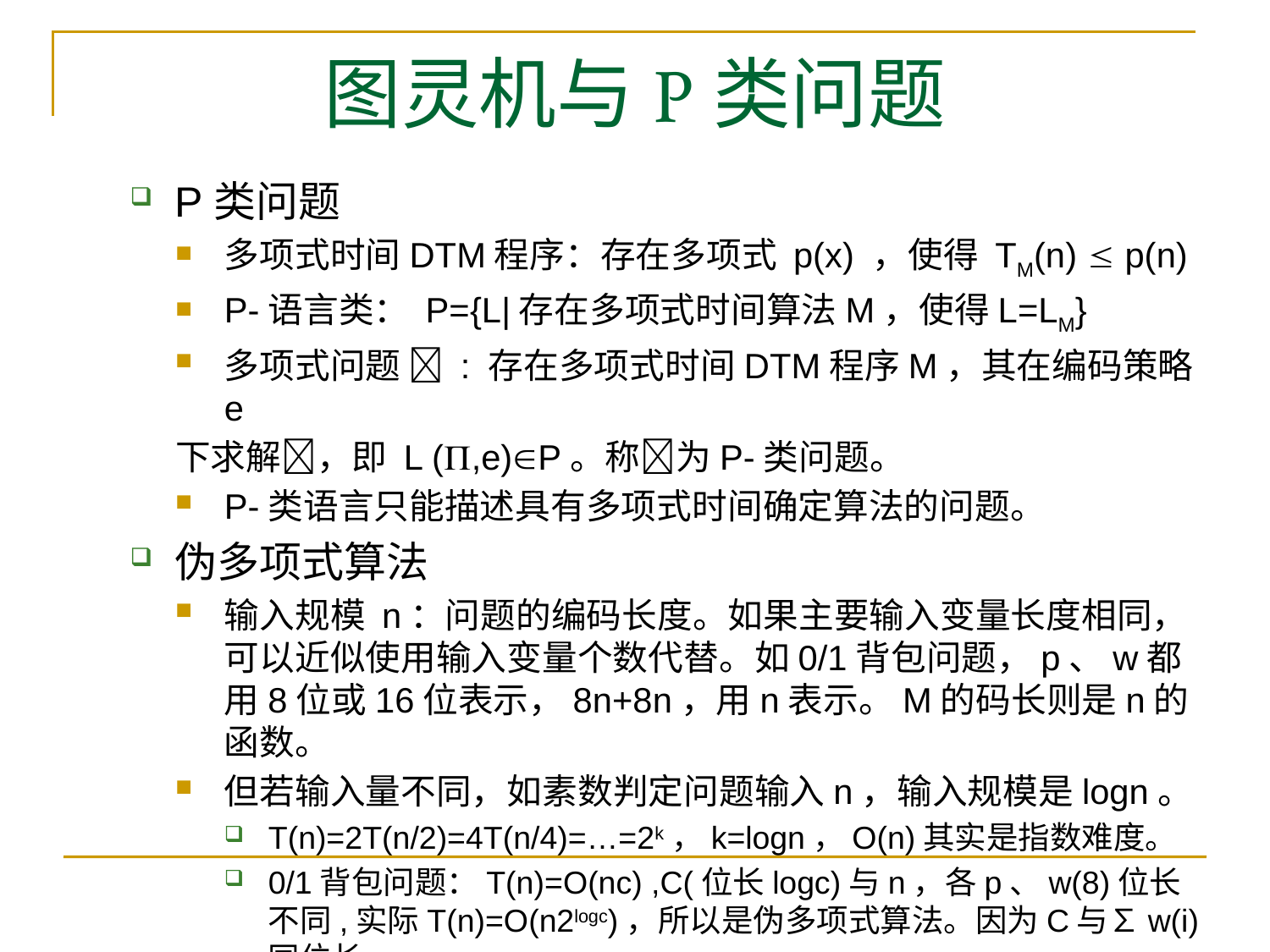

# 图灵机与P类问题
P类问题
多项式时间DTM程序：存在多项式 p(x) ，使得 TM(n) ≤ p(n)
P-语言类： P={L|存在多项式时间算法M，使得L=LM}
多项式问题 Π : 存在多项式时间DTM程序M，其在编码策略e
下求解Π，即 L (Π,e)∈P。称Π为P-类问题。
P-类语言只能描述具有多项式时间确定算法的问题。
伪多项式算法
输入规模 n：问题的编码长度。如果主要输入变量长度相同，可以近似使用输入变量个数代替。如0/1背包问题，p、w都用8位或16位表示，8n+8n，用n表示。M的码长则是n的函数。
但若输入量不同，如素数判定问题输入n，输入规模是logn。
T(n)=2T(n/2)=4T(n/4)=…=2k，k=logn，O(n)其实是指数难度。
0/1背包问题：T(n)=O(nc) ,C(位长logc)与n，各p、w(8)位长不同,实际T(n)=O(n2logc)，所以是伪多项式算法。因为C与∑w(i)同位长。